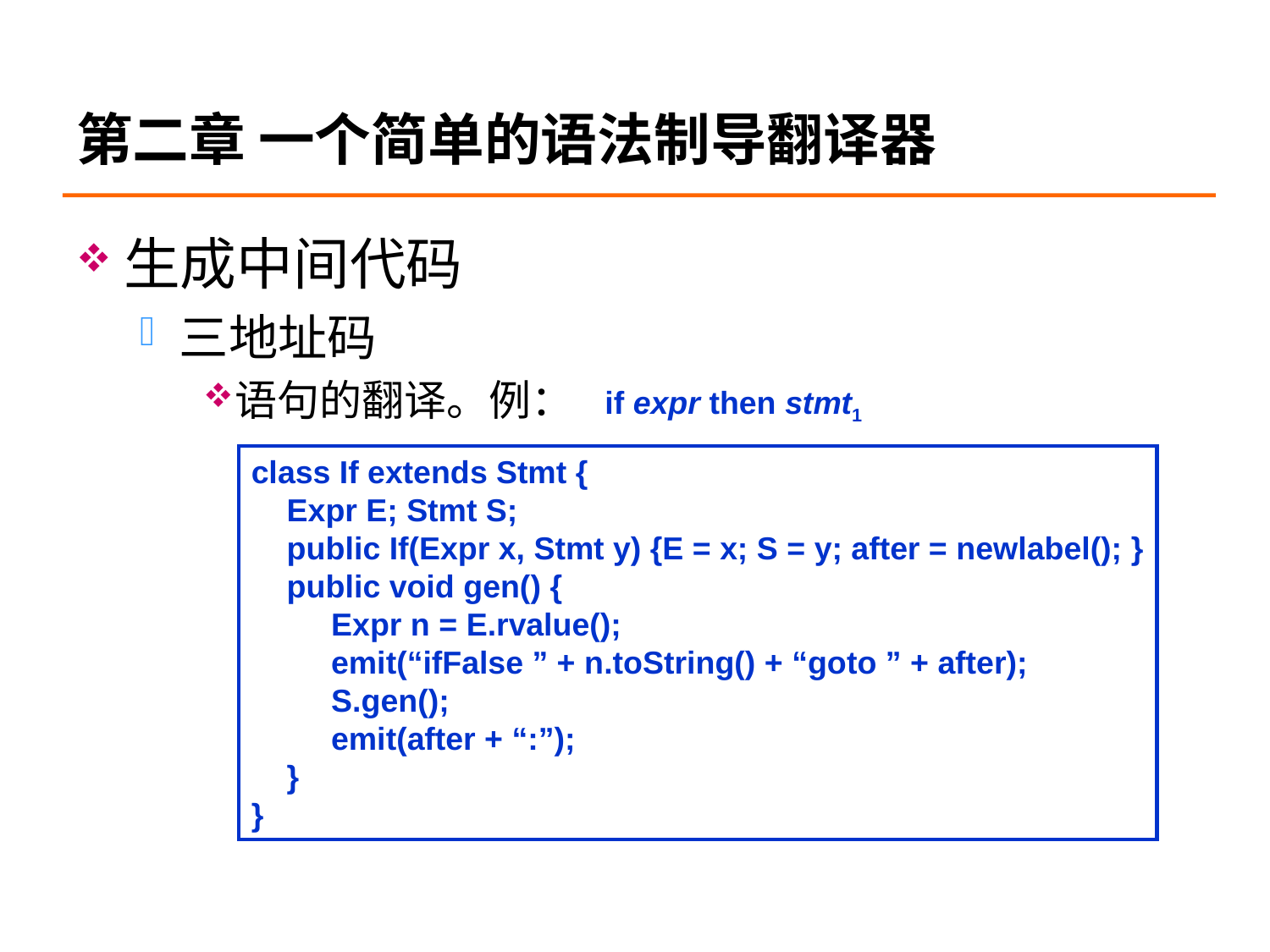

# 第二章 一个简单的语法制导翻译器
生成中间代码
三地址码
语句的翻译。例：

if expr then stmt1
class If extends Stmt {
    Expr E; Stmt S;
    public If(Expr x, Stmt y) {E = x; S = y; after = newlabel(); }
    public void gen() {
         Expr n = E.rvalue();
         emit(“ifFalse ” + n.toString() + “goto ” + after);
         S.gen();
         emit(after + “:”);
    }
}